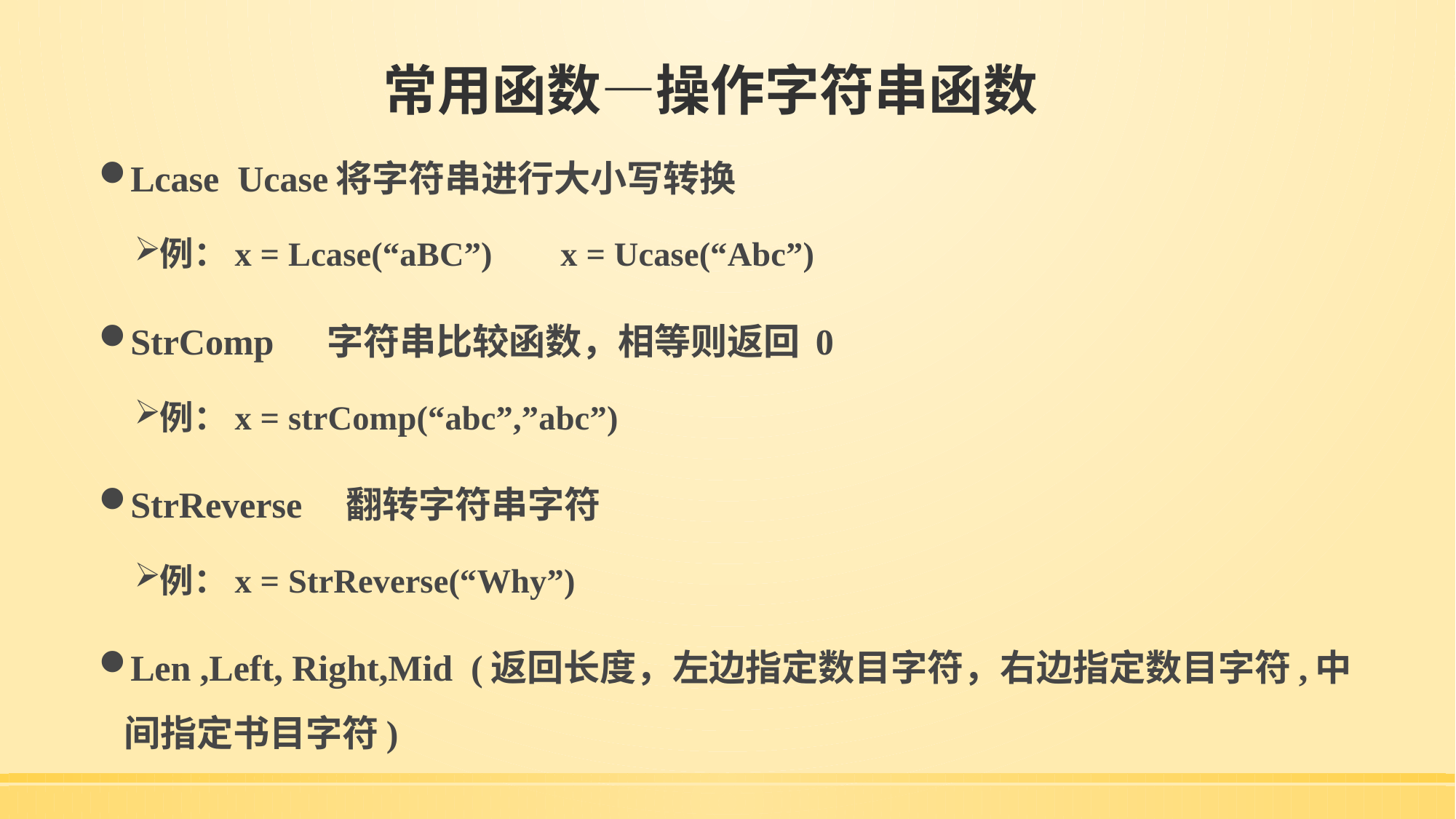

# 常用函数—操作字符串函数
Lcase  Ucase将字符串进行大小写转换
例：x = Lcase(“aBC”)        x = Ucase(“Abc”)
StrComp     字符串比较函数，相等则返回 0
例：x = strComp(“abc”,”abc”)
StrReverse    翻转字符串字符
例：x = StrReverse(“Why”)
Len ,Left, Right,Mid  (返回长度，左边指定数目字符，右边指定数目字符,中间指定书目字符)